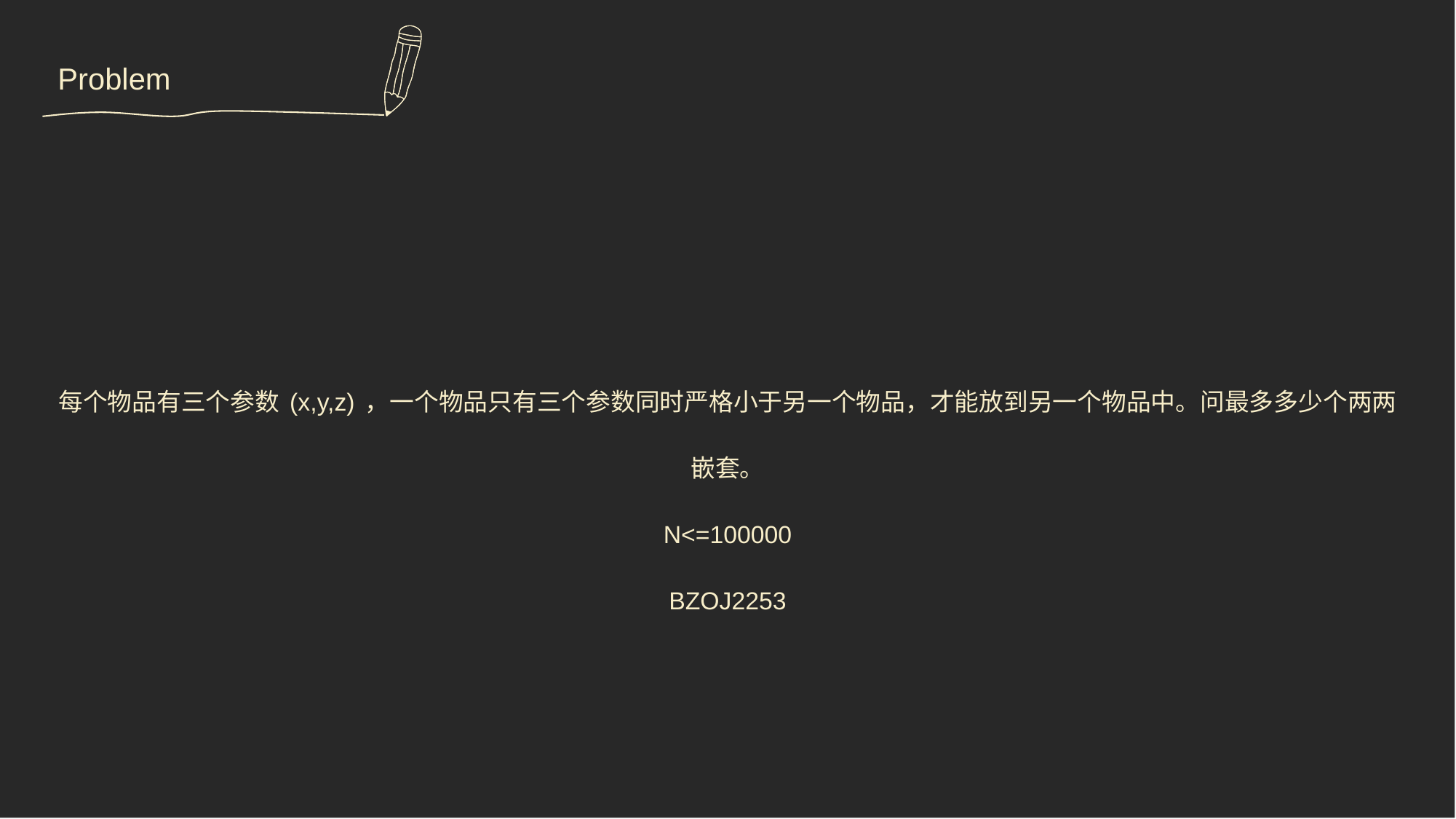

Problem

每个物品有三个参数(x,y,z)，一个物品只有三个参数同时严格小于另一个物品，才能放到另一个物品中。问最多多少个两两嵌套。
N<=100000
BZOJ2253